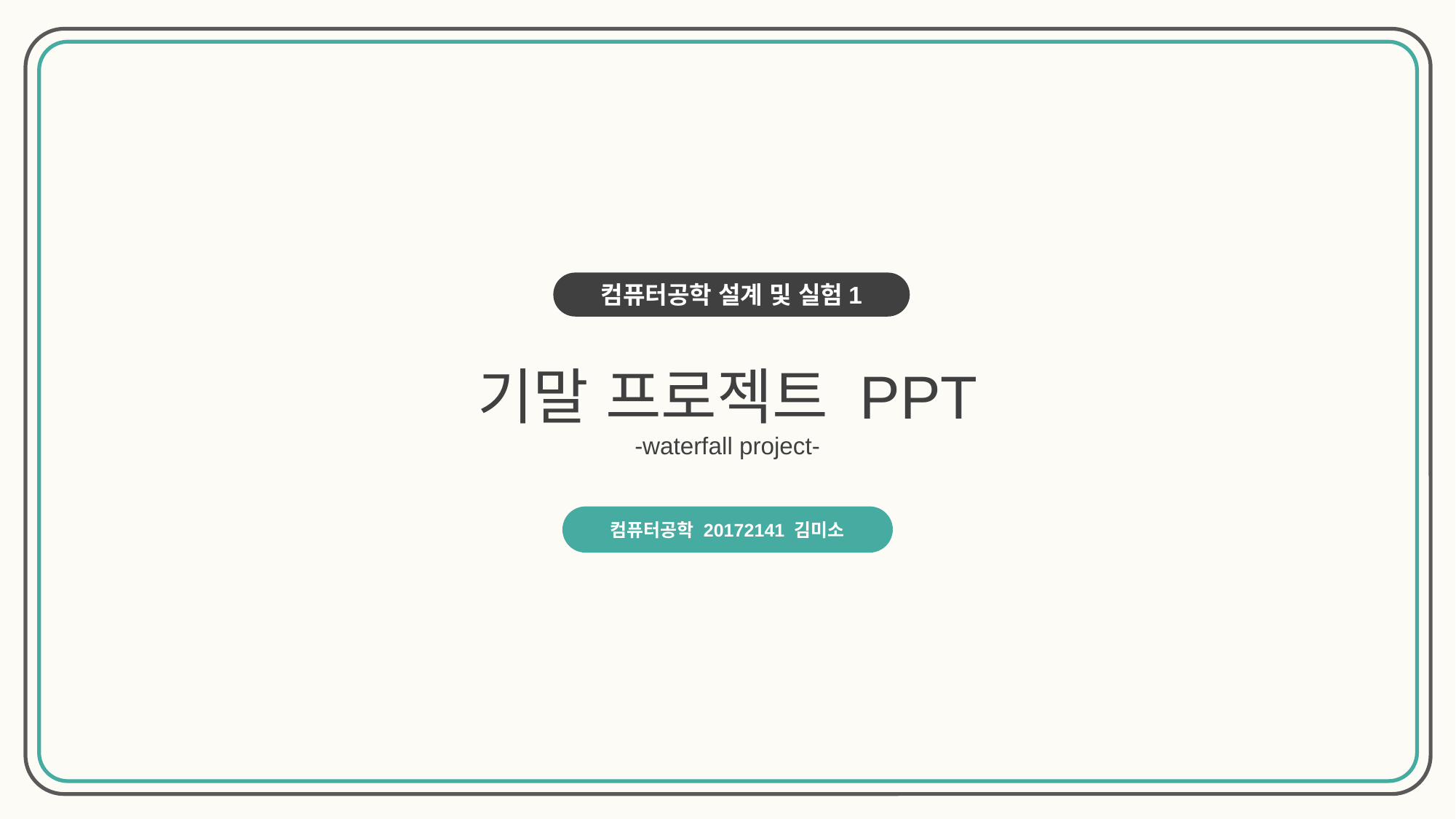

컴퓨터공학 설계 및 실험1
기말 프로젝트 PPT
-waterfall project-
컴퓨터공학 20172141 김미소